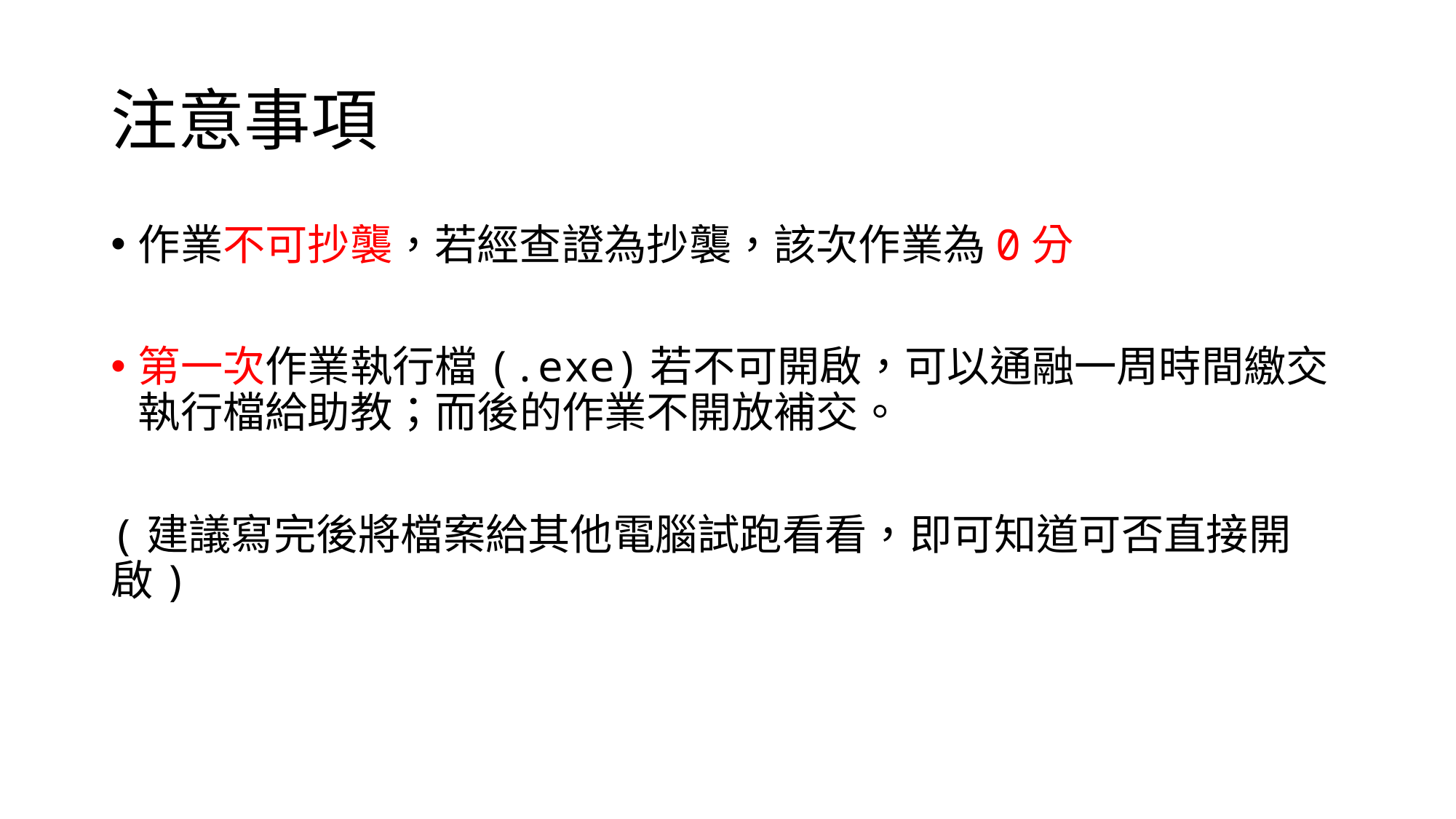

# 注意事項
作業不可抄襲，若經查證為抄襲，該次作業為0分

第一次作業執行檔(.exe)若不可開啟，可以通融一周時間繳交執行檔給助教；而後的作業不開放補交。

(建議寫完後將檔案給其他電腦試跑看看，即可知道可否直接開啟)